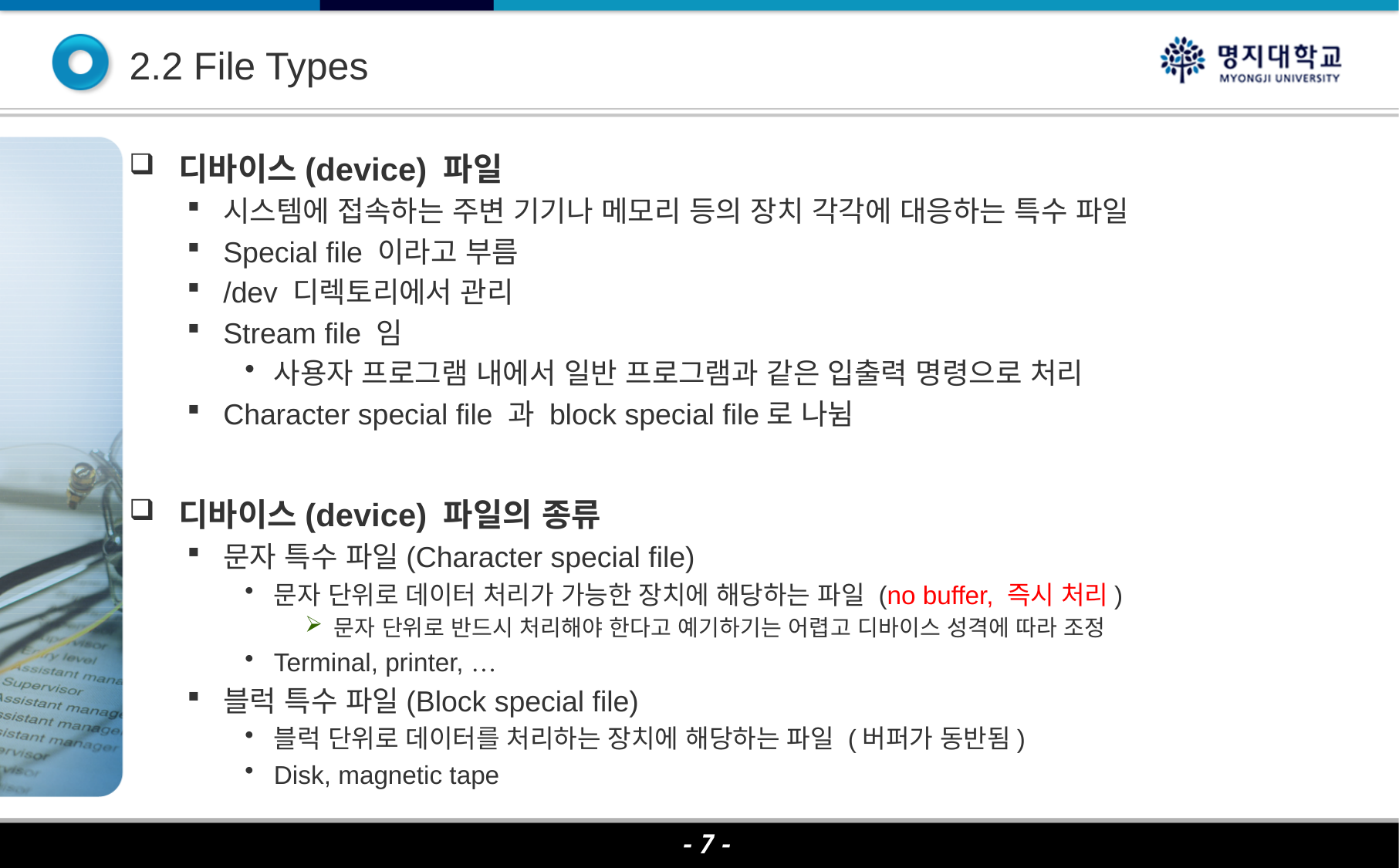

2.2 File Types
디바이스(device) 파일
시스템에 접속하는 주변 기기나 메모리 등의 장치 각각에 대응하는 특수 파일
Special file 이라고 부름
/dev 디렉토리에서 관리
Stream file 임
사용자 프로그램 내에서 일반 프로그램과 같은 입출력 명령으로 처리
Character special file 과 block special file로 나뉨

디바이스(device) 파일의 종류
문자 특수 파일(Character special file)
문자 단위로 데이터 처리가 가능한 장치에 해당하는 파일 (no buffer, 즉시 처리)
문자 단위로 반드시 처리해야 한다고 예기하기는 어렵고 디바이스 성격에 따라 조정
Terminal, printer, …
블럭 특수 파일(Block special file)
블럭 단위로 데이터를 처리하는 장치에 해당하는 파일 (버퍼가 동반됨)
Disk, magnetic tape
- 7 -